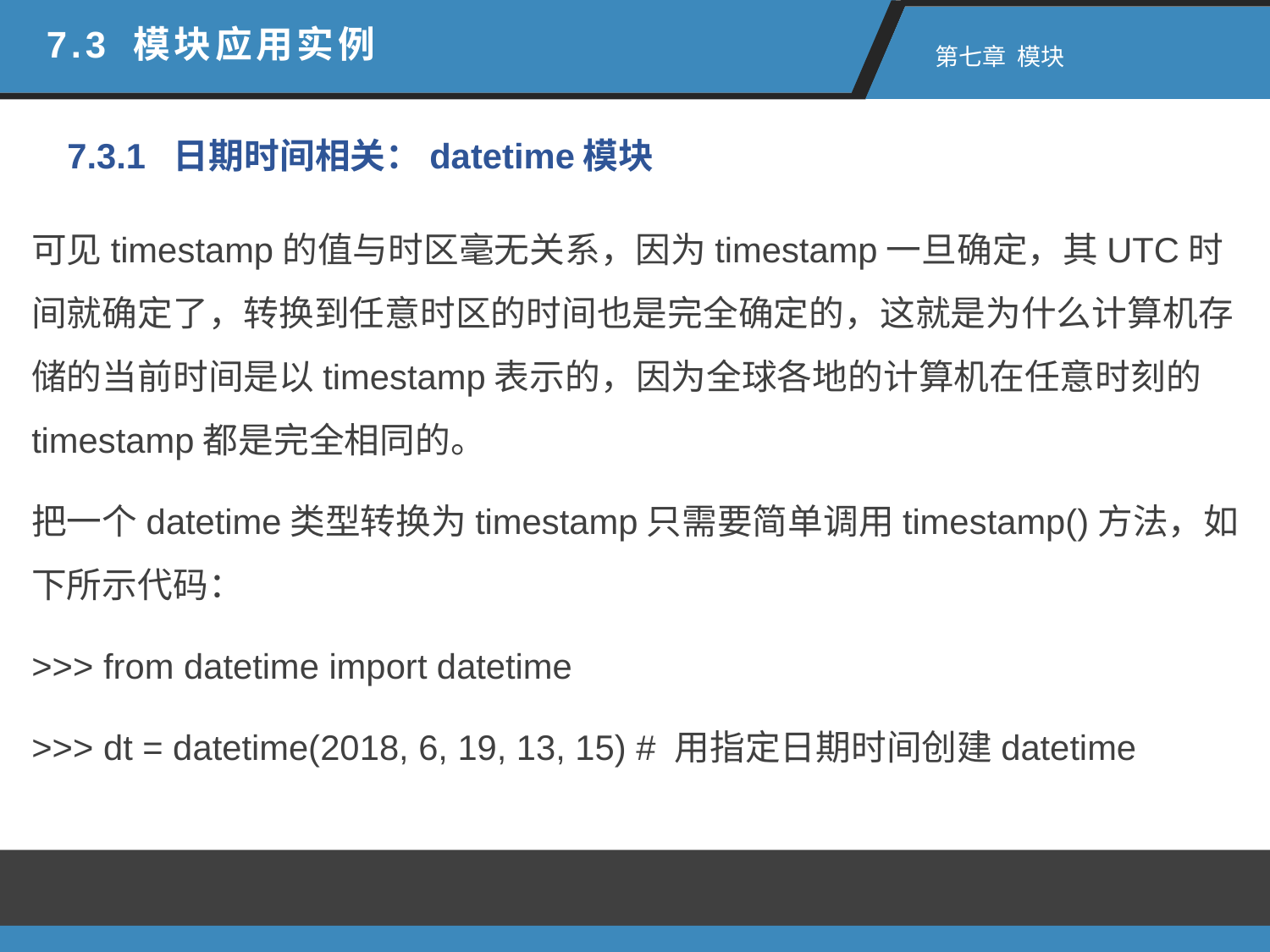

7.3 模块应用实例
  第七章  模块
7.3.1  日期时间相关：datetime模块
可见timestamp的值与时区毫无关系，因为timestamp一旦确定，其UTC时间就确定了，转换到任意时区的时间也是完全确定的，这就是为什么计算机存储的当前时间是以timestamp表示的，因为全球各地的计算机在任意时刻的timestamp都是完全相同的。
把一个datetime类型转换为timestamp只需要简单调用timestamp()方法，如下所示代码：
>>> from datetime import datetime
>>> dt = datetime(2018, 6, 19, 13, 15) # 用指定日期时间创建datetime